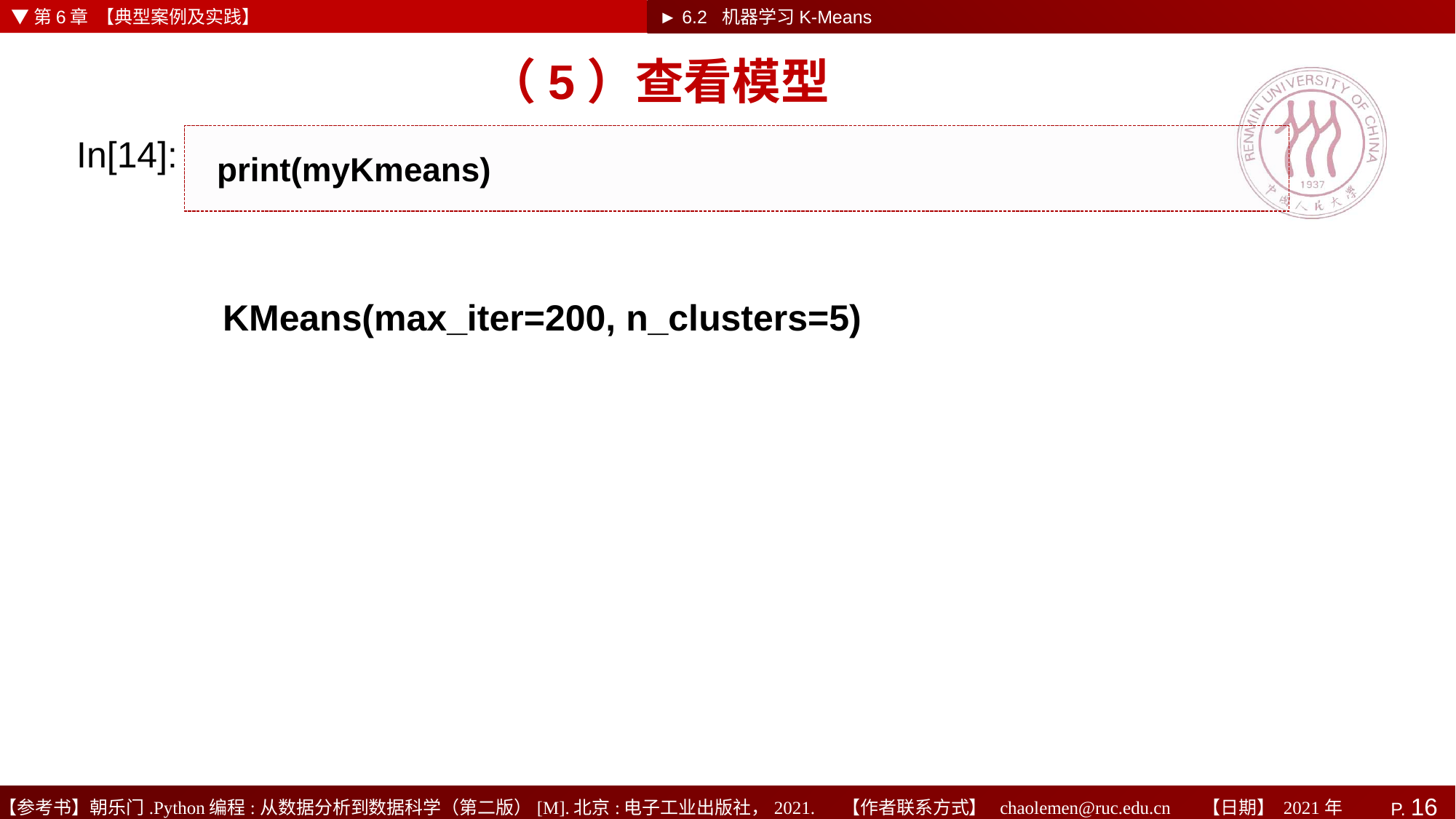

▼第6章  【典型案例及实践】
► 6.2  机器学习K-Means
# （5）查看模型
In[14]:
print(myKmeans)
KMeans(max_iter=200, n_clusters=5)